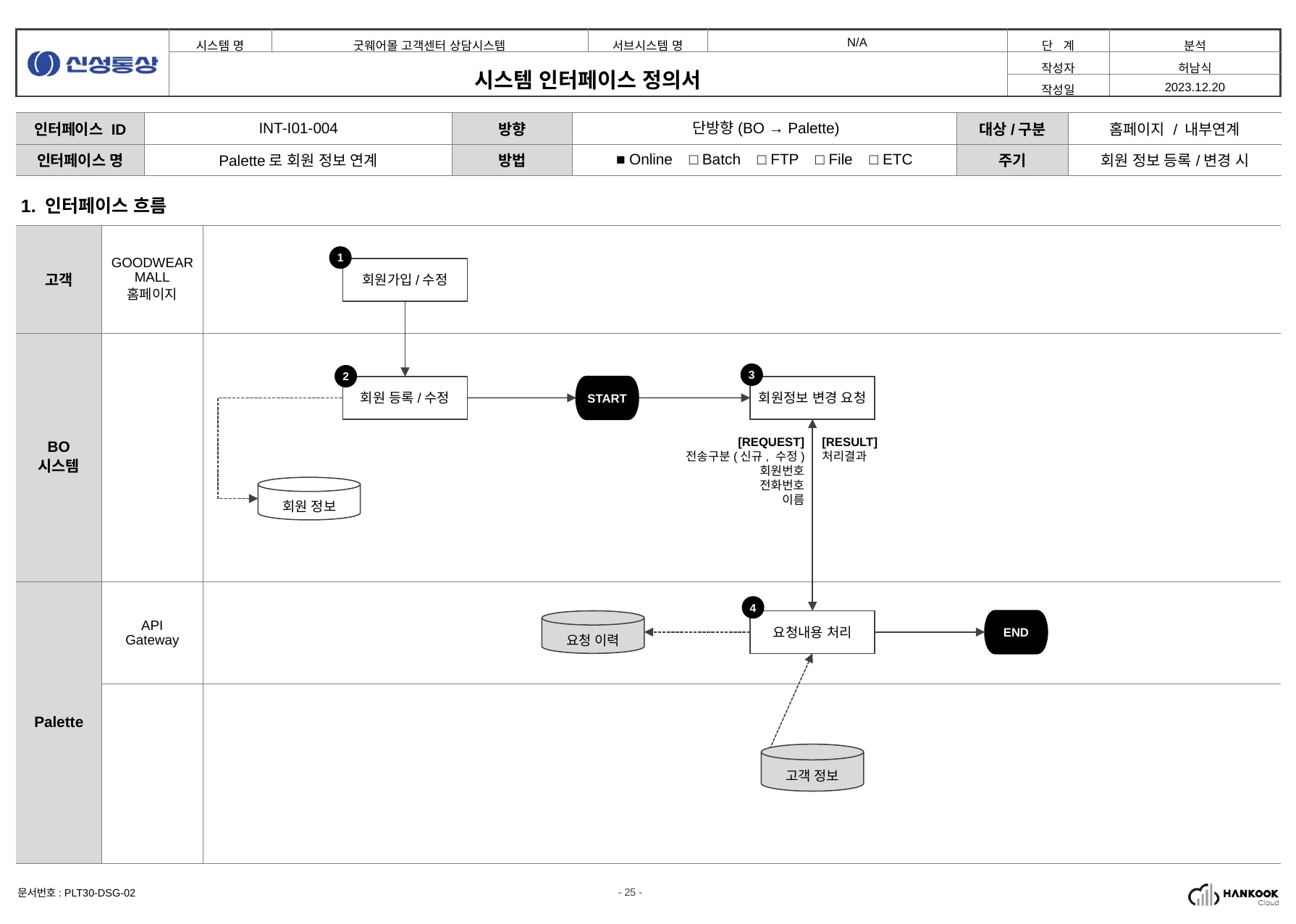

| 인터페이스 ID | INT-I01-004 | 방향 | 단방향(BO → Palette) | 대상/구분 | 홈페이지 / 내부연계 |
| --- | --- | --- | --- | --- | --- |
| 인터페이스 명 | Palette로 회원 정보 연계 | 방법 | ■ Online □ Batch □ FTP □ File □ ETC | 주기 | 회원 정보 등록/변경 시 |
1. 인터페이스 흐름
| 고객 | GOODWEAR MALL 홈페이지 |  |
| --- | --- | --- |
| BO 시스템 |  |  |
| Palette | API Gateway |  |
| Palette |  |  |
1
회원가입/수정
3
2
회원 등록/수정
START
회원정보 변경 요청
[REQUEST]
전송구분(신규, 수정)
회원번호
전화번호
이름
[RESULT]
처리결과

회원 정보
4
END
요청 이력
요청내용 처리
고객 정보